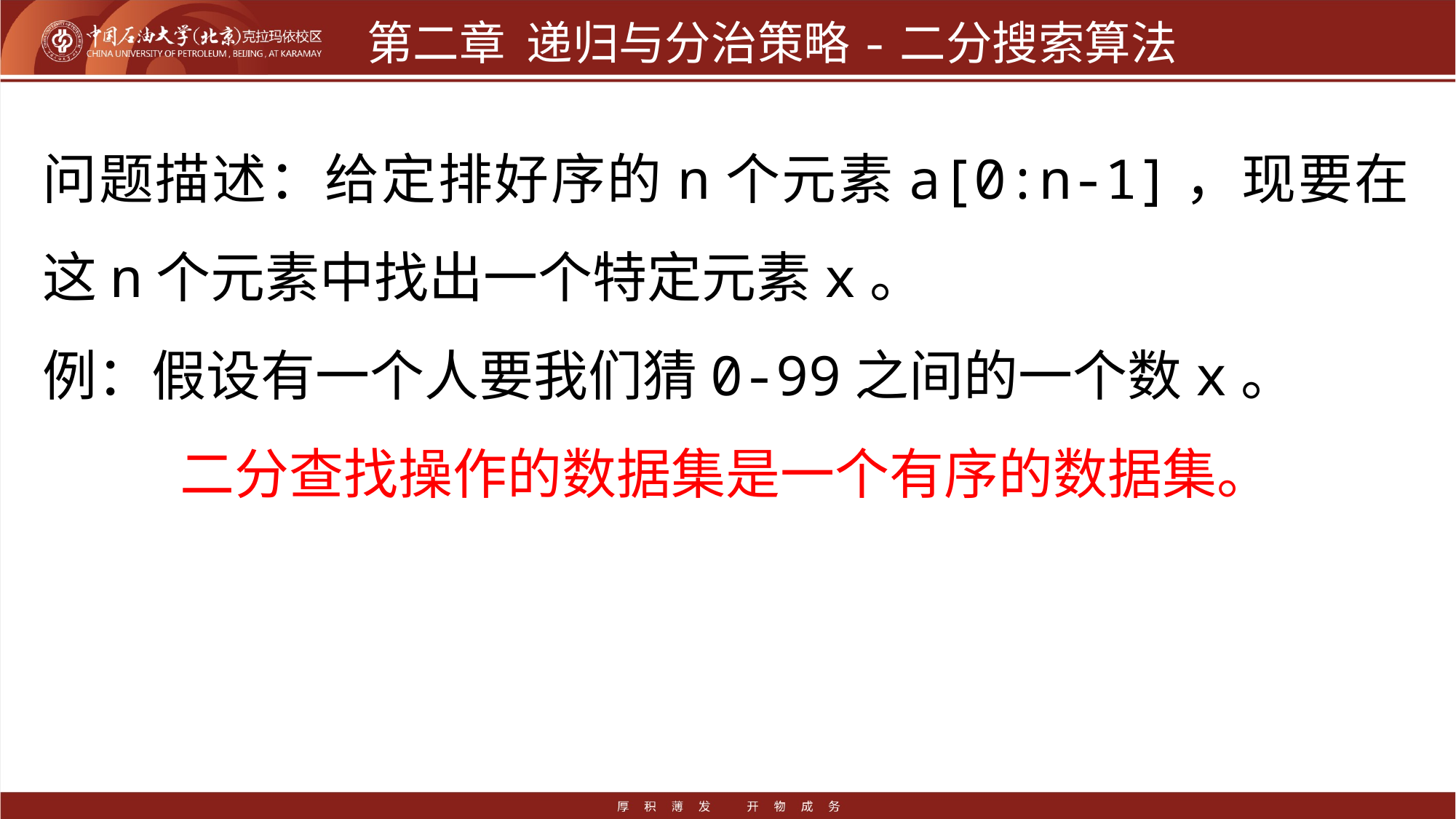

# 第二章  递归与分治策略-二分搜索算法
问题描述：给定排好序的n个元素a[0:n-1]，现要在这n个元素中找出一个特定元素x。
例：假设有一个人要我们猜0-99之间的一个数x。
二分查找操作的数据集是一个有序的数据集。